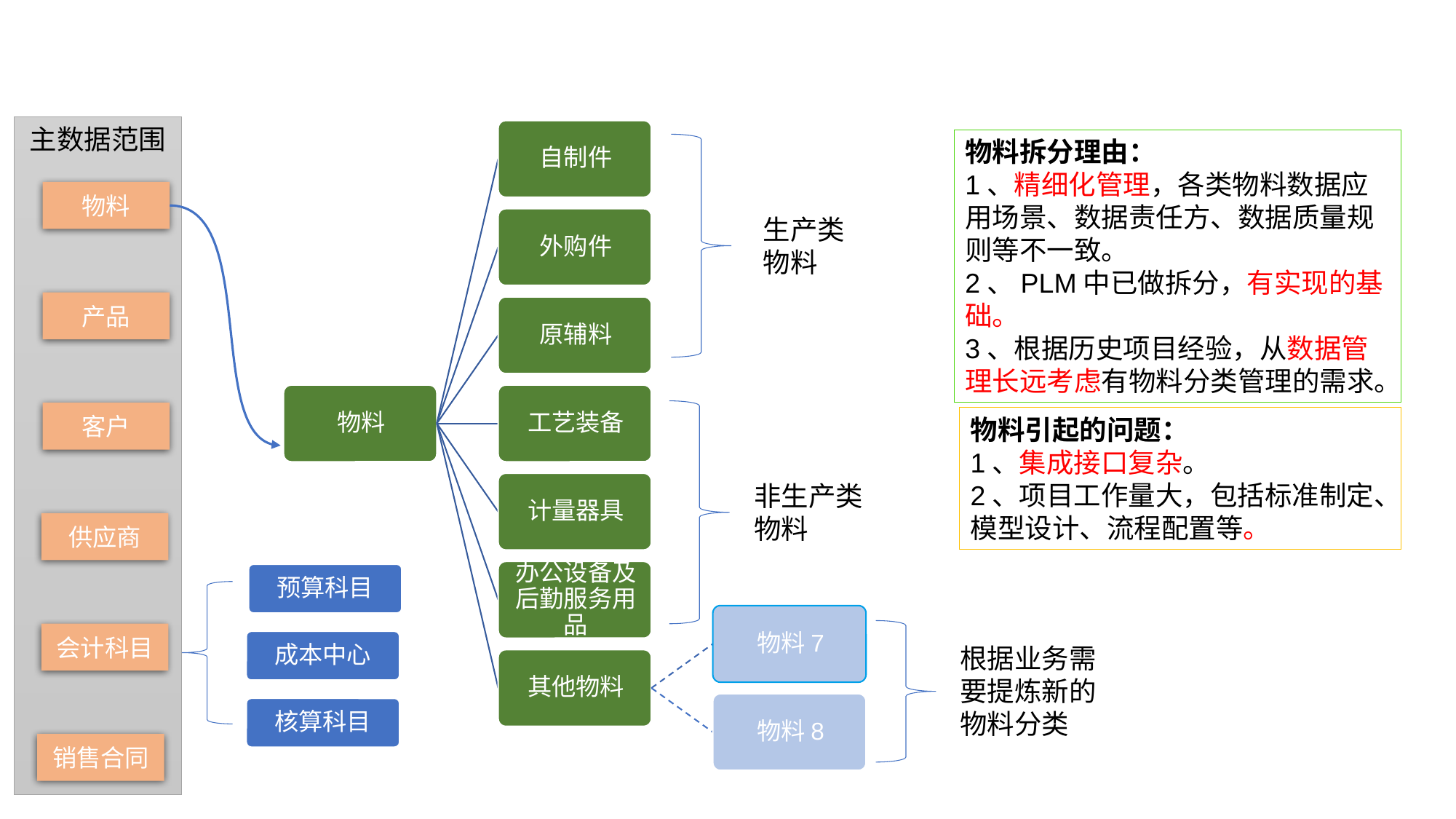

主数据建设范围
主数据范围
物料

自制件

外购件

原辅料

工艺装备

计量器具

办公设备及后勤服务用品

其他物料

物料7

物料8
物料拆分理由：
1、精细化管理，各类物料数据应用场景、数据责任方、数据质量规则等不一致。
2、PLM中已做拆分，有实现的基础。
3、根据历史项目经验，从数据管理长远考虑有物料分类管理的需求。

物料
生产类
物料
产品

客户
物料引起的问题：
1、集成接口复杂。
2、项目工作量大，包括标准制定、模型设计、流程配置等。
非生产类
物料
供应商

预算科目

会计科目

成本中心
根据业务需要提炼新的物料分类

核算科目
销售合同